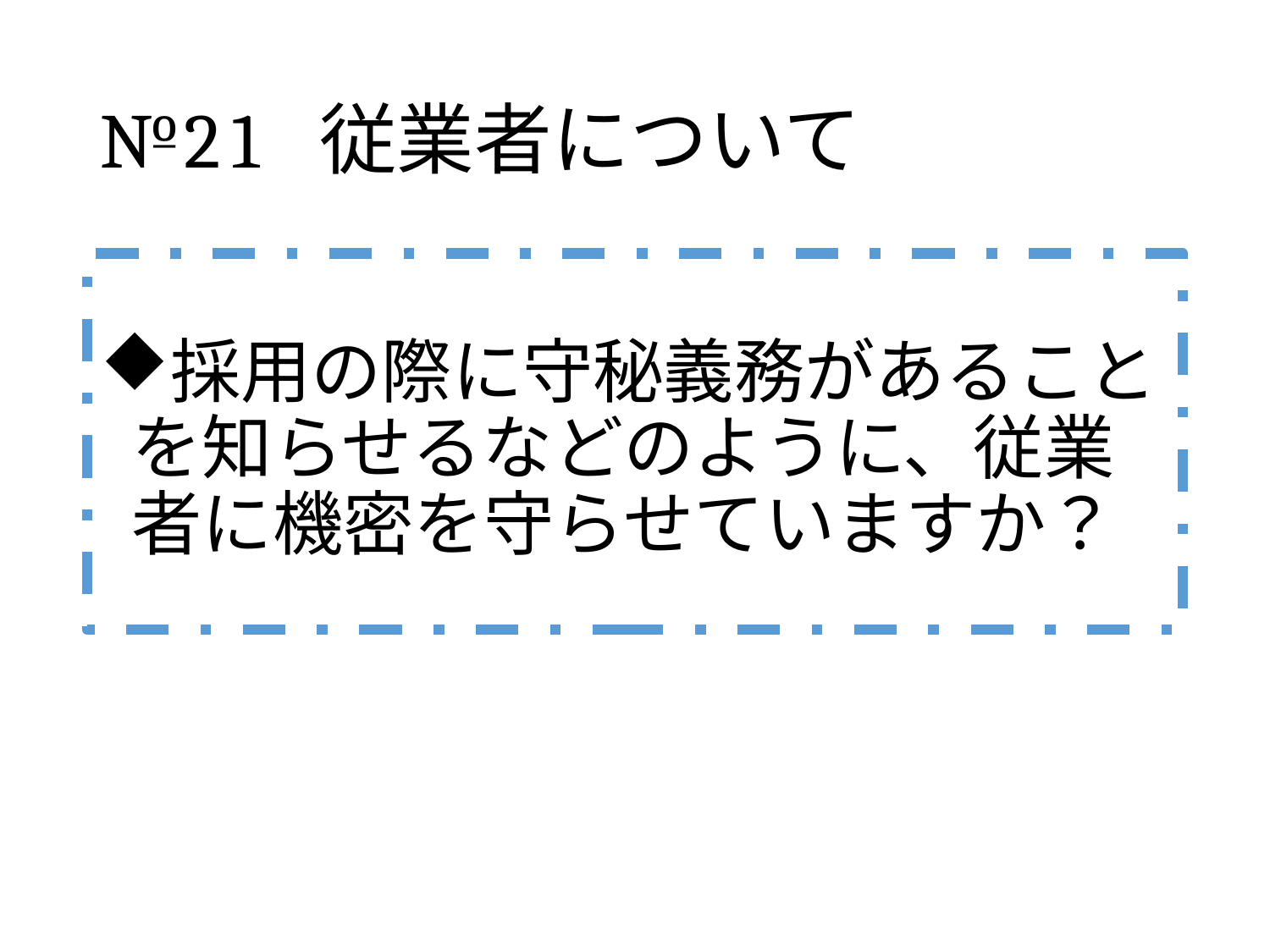

# №21  従業者について

採用の際に守秘義務があることを知らせるなどのように、従業者に機密を守らせていますか？